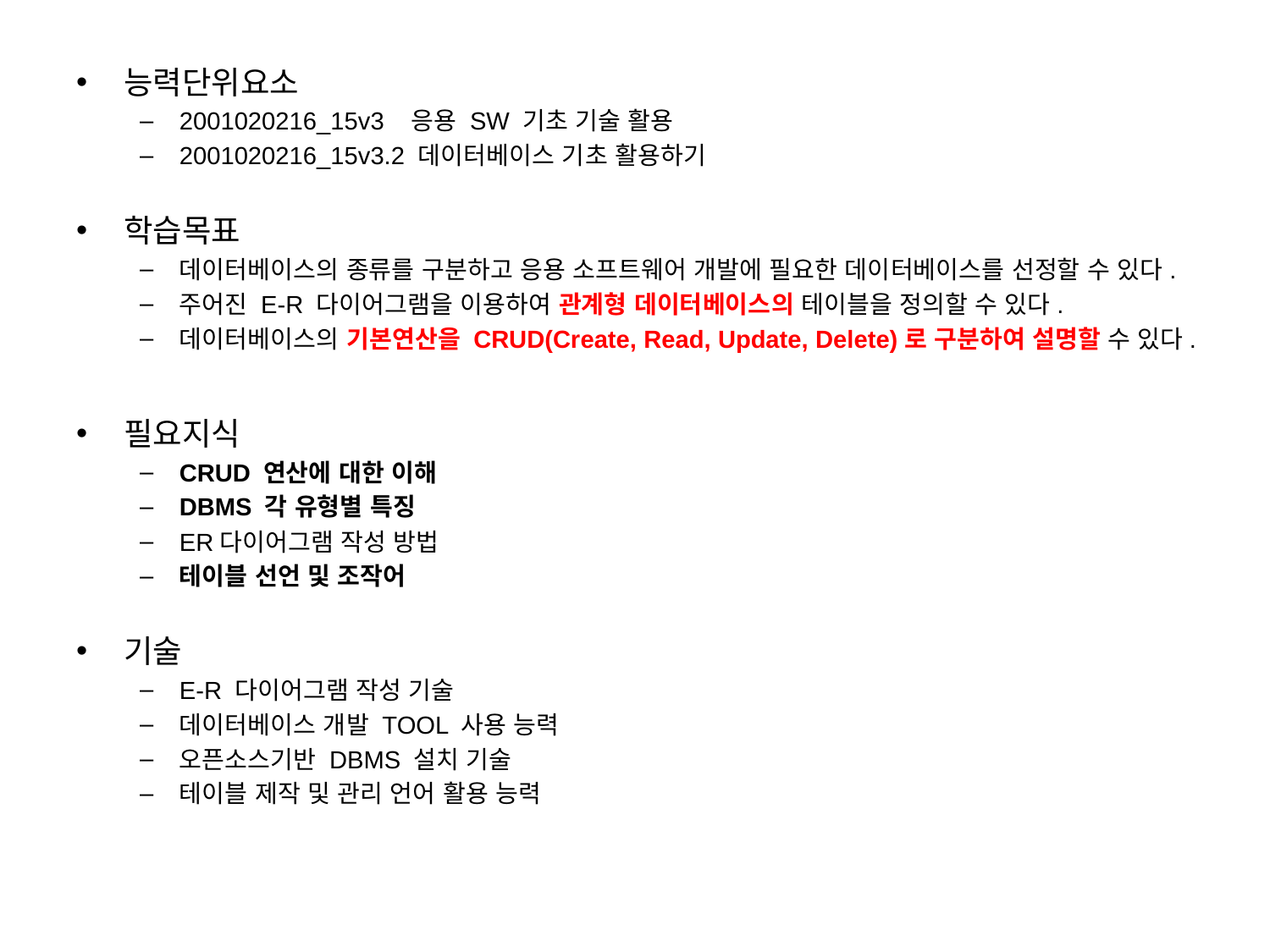

능력단위요소
2001020216_15v3   응용 SW 기초 기술 활용
2001020216_15v3.2 데이터베이스 기초 활용하기

학습목표
데이터베이스의 종류를 구분하고 응용 소프트웨어 개발에 필요한 데이터베이스를 선정할 수 있다.
주어진 E-R 다이어그램을 이용하여 관계형 데이터베이스의 테이블을 정의할 수 있다.
데이터베이스의 기본연산을 CRUD(Create, Read, Update, Delete)로 구분하여 설명할 수 있다.

필요지식
CRUD 연산에 대한 이해
DBMS 각 유형별 특징
ER다이어그램 작성 방법
테이블 선언 및 조작어

기술
E-R 다이어그램 작성 기술
데이터베이스 개발 TOOL 사용 능력
오픈소스기반 DBMS 설치 기술
테이블 제작 및 관리 언어 활용 능력